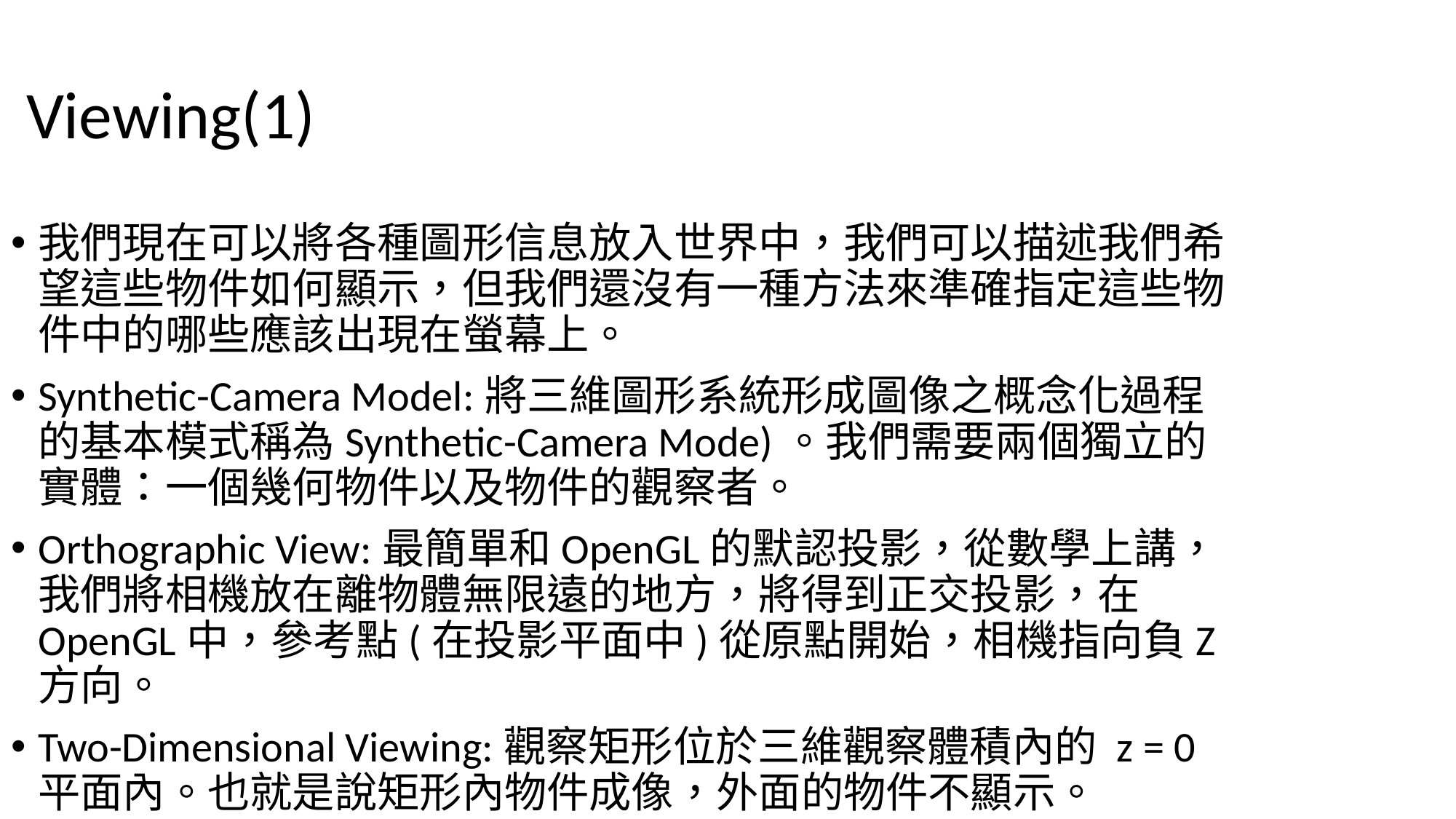

# Viewing(1)
我們現在可以將各種圖形信息放入世界中，我們可以描述我們希望這些物件如何顯示，但我們還沒有一種方法來準確指定這些物件中的哪些應該出現在螢幕上。
Synthetic-Camera Model:將三維圖形系統形成圖像之概念化過程的基本模式稱為Synthetic-Camera Mode)。我們需要兩個獨立的實體：一個幾何物件以及物件的觀察者。
Orthographic View:最簡單和OpenGL的默認投影，從數學上講，我們將相機放在離物體無限遠的地方，將得到正交投影，在OpenGL中，參考點(在投影平面中)從原點開始，相機指向負Z方向。
Two-Dimensional Viewing:觀察矩形位於三維觀察體積內的 z = 0 平面內。也就是說矩形內物件成像，外面的物件不顯示。